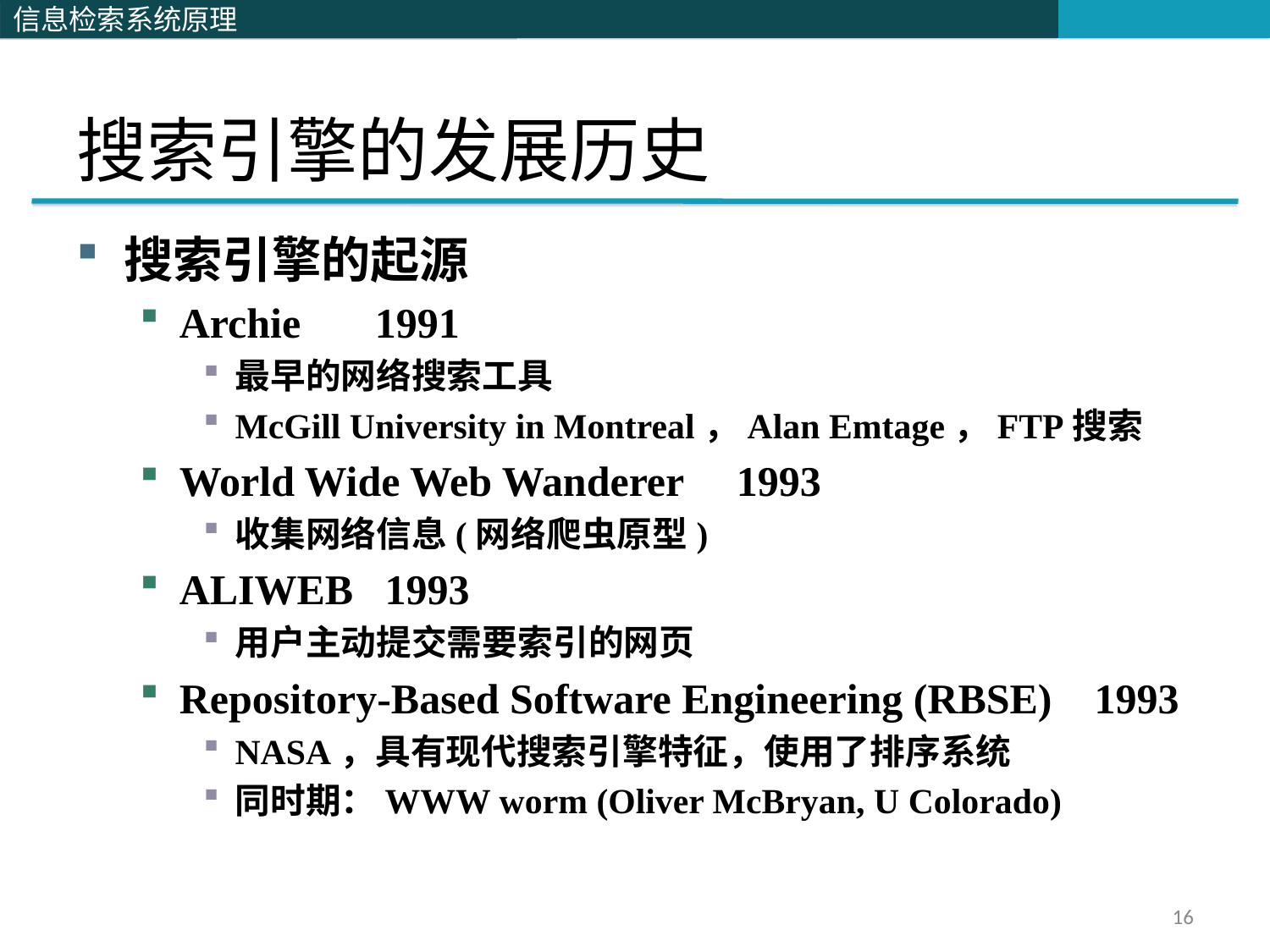

# 搜索引擎的发展历史
搜索引擎的起源
Archie       1991
最早的网络搜索工具
McGill University in Montreal，Alan Emtage，FTP搜索
World Wide Web Wanderer     1993
收集网络信息(网络爬虫原型)
ALIWEB   1993
用户主动提交需要索引的网页
Repository-Based Software Engineering (RBSE)    1993
NASA，具有现代搜索引擎特征，使用了排序系统
同时期：WWW worm (Oliver McBryan, U Colorado)
16